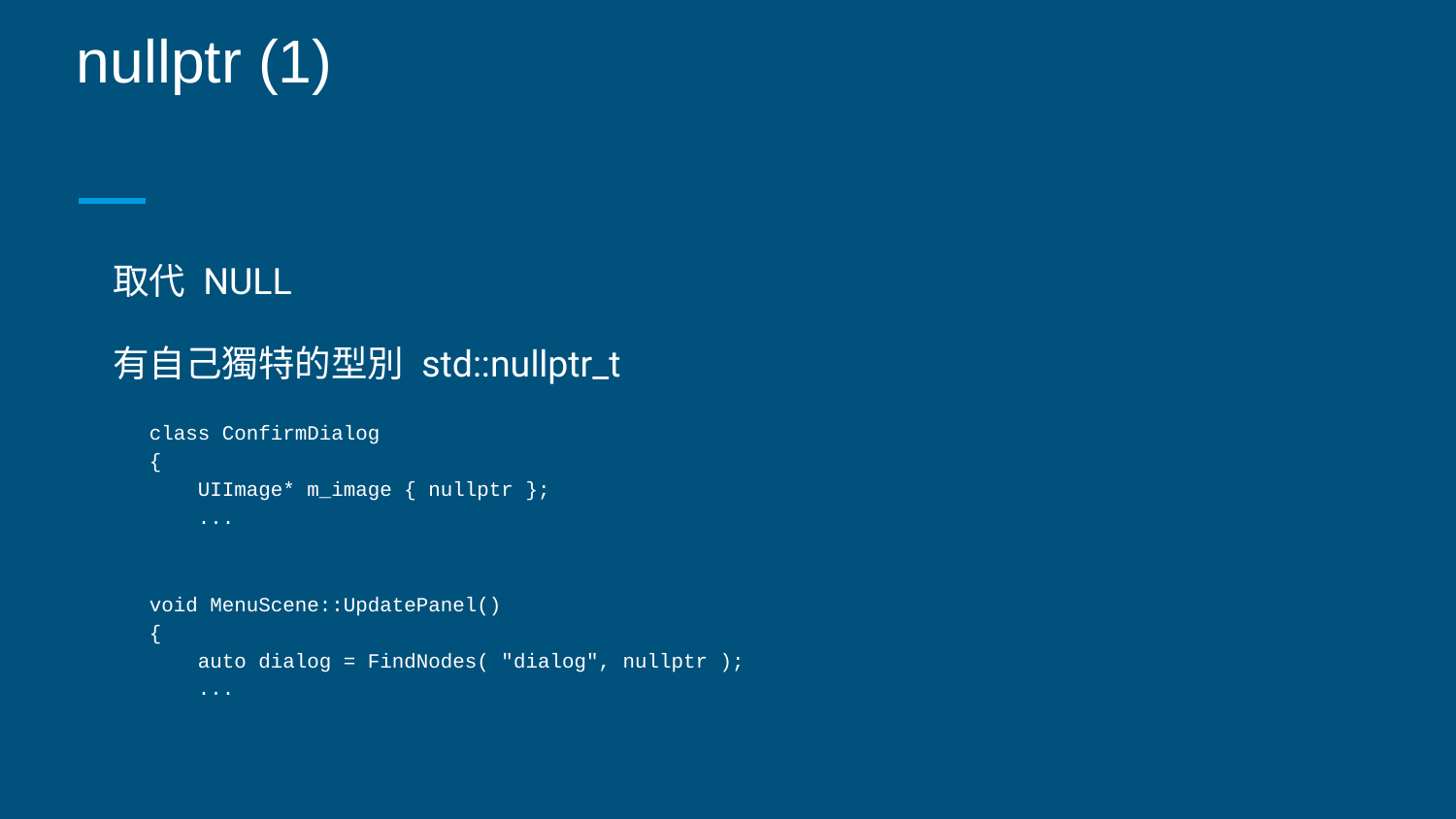

# nullptr (1)

取代 NULL
有自己獨特的型別 std::nullptr_t
class ConfirmDialog
{
    UIImage* m_image { nullptr };
    ...
void MenuScene::UpdatePanel()
{
    auto dialog = FindNodes( "dialog", nullptr );
    ...